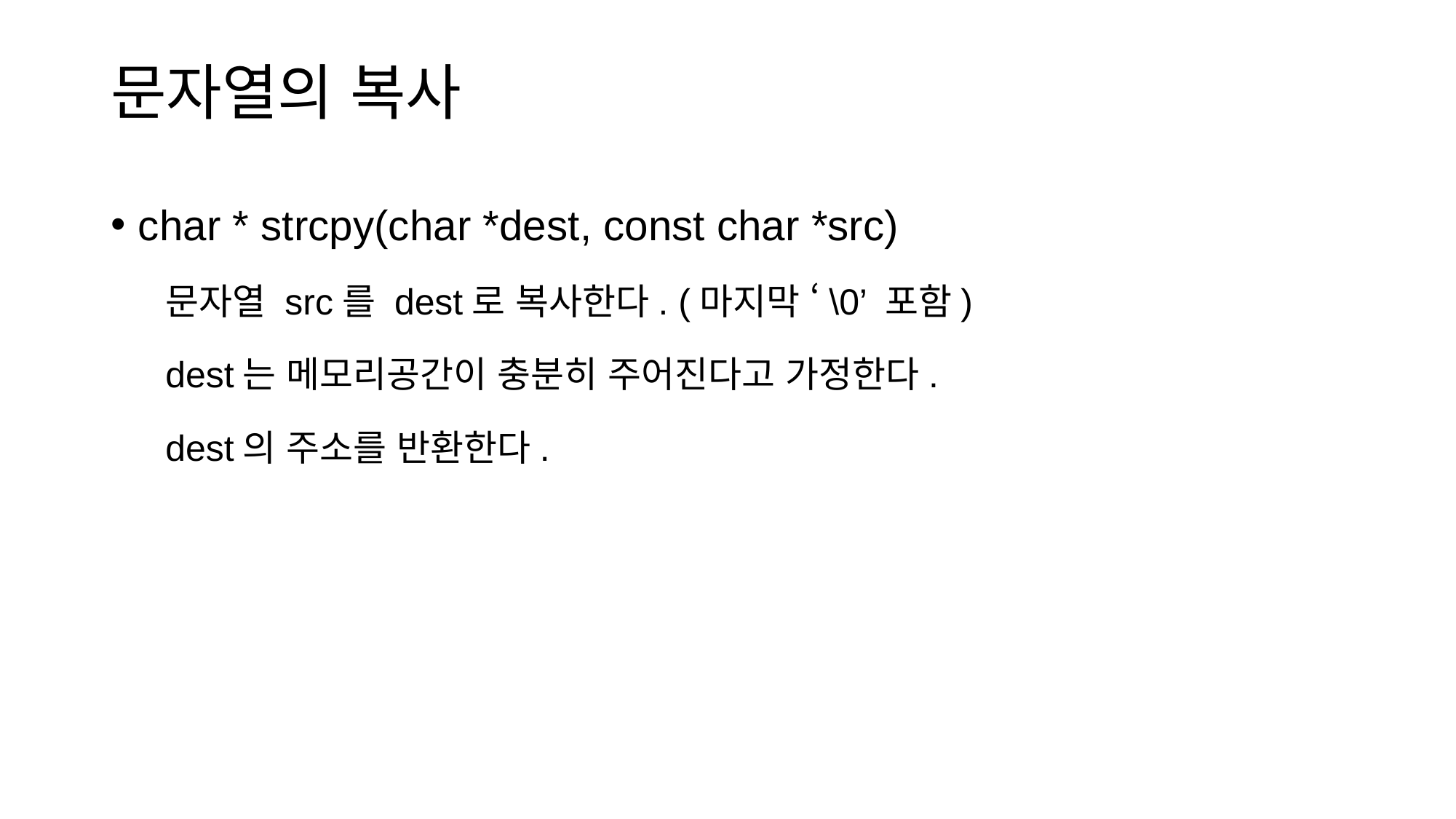

# 문자열의 복사
char * strcpy(char *dest, const char *src)
문자열 src를 dest로 복사한다. (마지막 ‘\0’ 포함)
dest는 메모리공간이 충분히 주어진다고 가정한다.
dest의 주소를 반환한다.